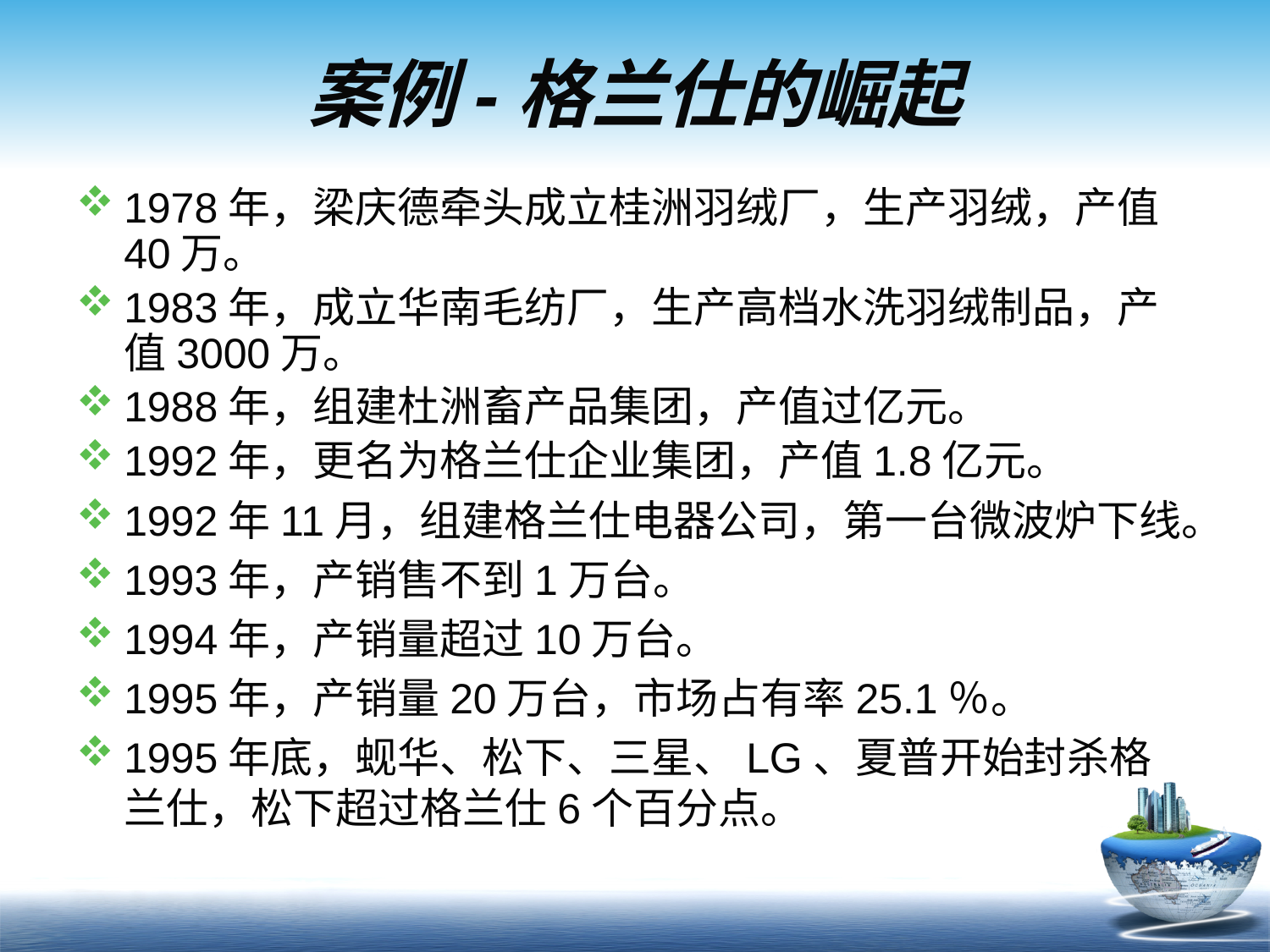

# 案例-格兰仕的崛起
1978年，梁庆德牵头成立桂洲羽绒厂，生产羽绒，产值40万。
1983年，成立华南毛纺厂，生产高档水洗羽绒制品，产值3000万。
1988年，组建杜洲畜产品集团，产值过亿元。
1992年，更名为格兰仕企业集团，产值1.8亿元。
1992年11月，组建格兰仕电器公司，第一台微波炉下线。
1993年，产销售不到1万台。
1994年，产销量超过10万台。
1995年，产销量20万台，市场占有率25.1％。
1995年底，蚬华、松下、三星、LG、夏普开始封杀格兰仕，松下超过格兰仕6个百分点。